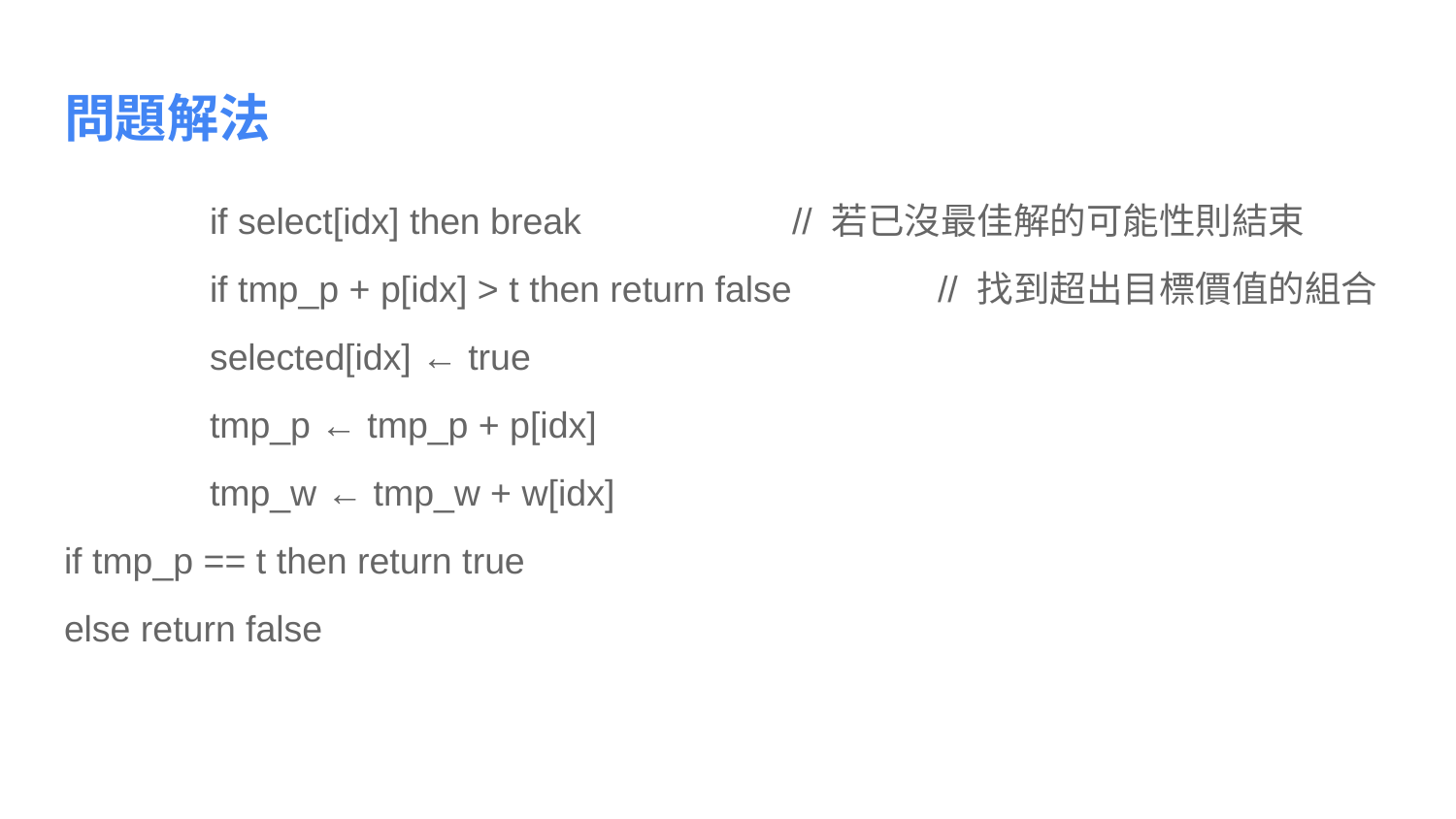

# 問題解法
	if select[idx] then break		// 若已沒最佳解的可能性則結束
	if tmp_p + p[idx] > t then return false	// 找到超出目標價值的組合
	selected[idx] ← true
	tmp_p ← tmp_p + p[idx]
	tmp_w ← tmp_w + w[idx]
if tmp_p == t then return true
else return false